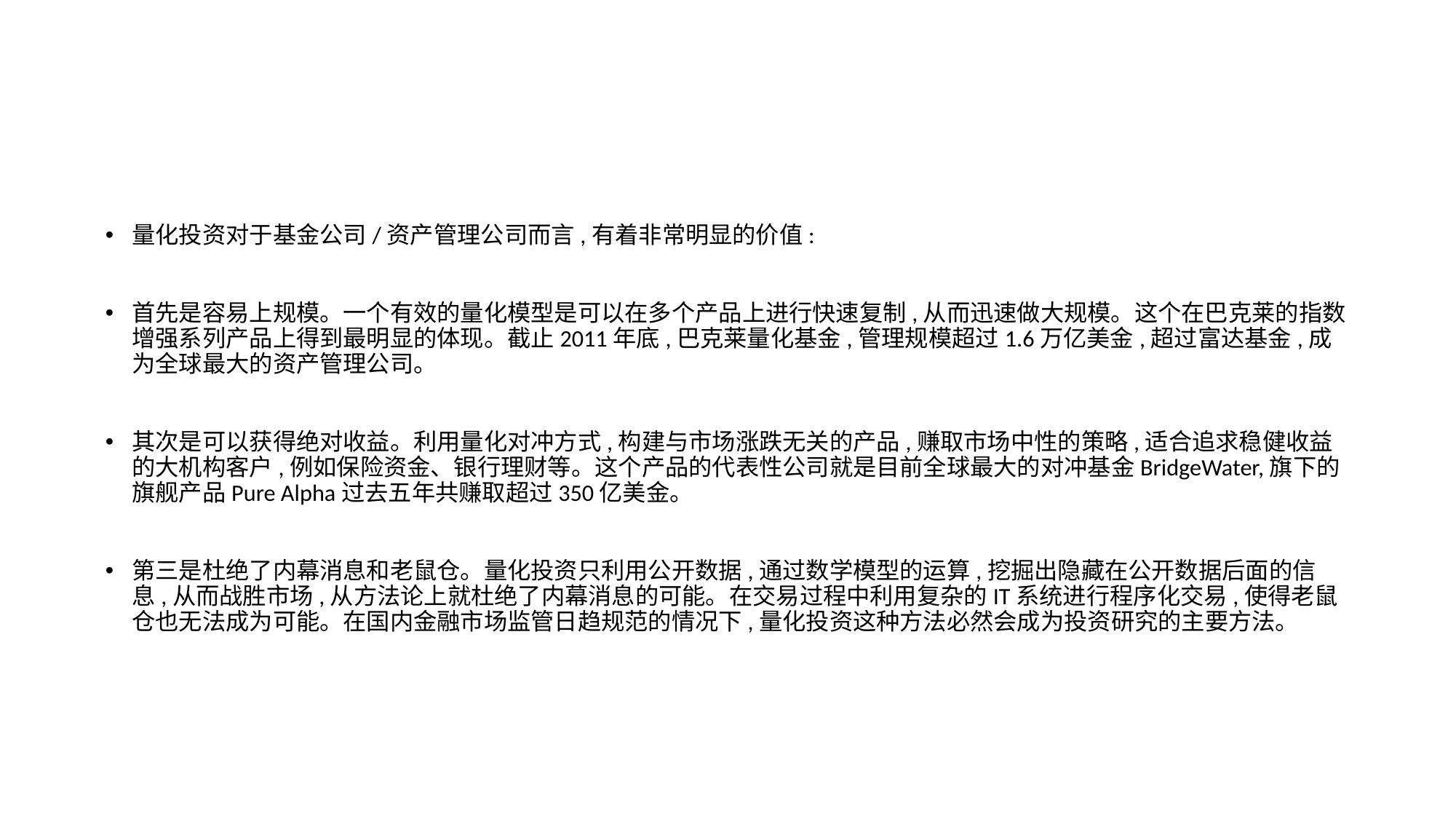

#
量化投资对于基金公司/资产管理公司而言,有着非常明显的价值:

首先是容易上规模。一个有效的量化模型是可以在多个产品上进行快速复制,从而迅速做大规模。这个在巴克莱的指数增强系列产品上得到最明显的体现。截止2011年底,巴克莱量化基金,管理规模超过1.6万亿美金,超过富达基金,成为全球最大的资产管理公司。

其次是可以获得绝对收益。利用量化对冲方式,构建与市场涨跌无关的产品,赚取市场中性的策略,适合追求稳健收益的大机构客户,例如保险资金、银行理财等。这个产品的代表性公司就是目前全球最大的对冲基金BridgeWater,旗下的旗舰产品Pure Alpha过去五年共赚取超过350亿美金。

第三是杜绝了内幕消息和老鼠仓。量化投资只利用公开数据,通过数学模型的运算,挖掘出隐藏在公开数据后面的信息,从而战胜市场,从方法论上就杜绝了内幕消息的可能。在交易过程中利用复杂的IT系统进行程序化交易,使得老鼠仓也无法成为可能。在国内金融市场监管日趋规范的情况下,量化投资这种方法必然会成为投资研究的主要方法。